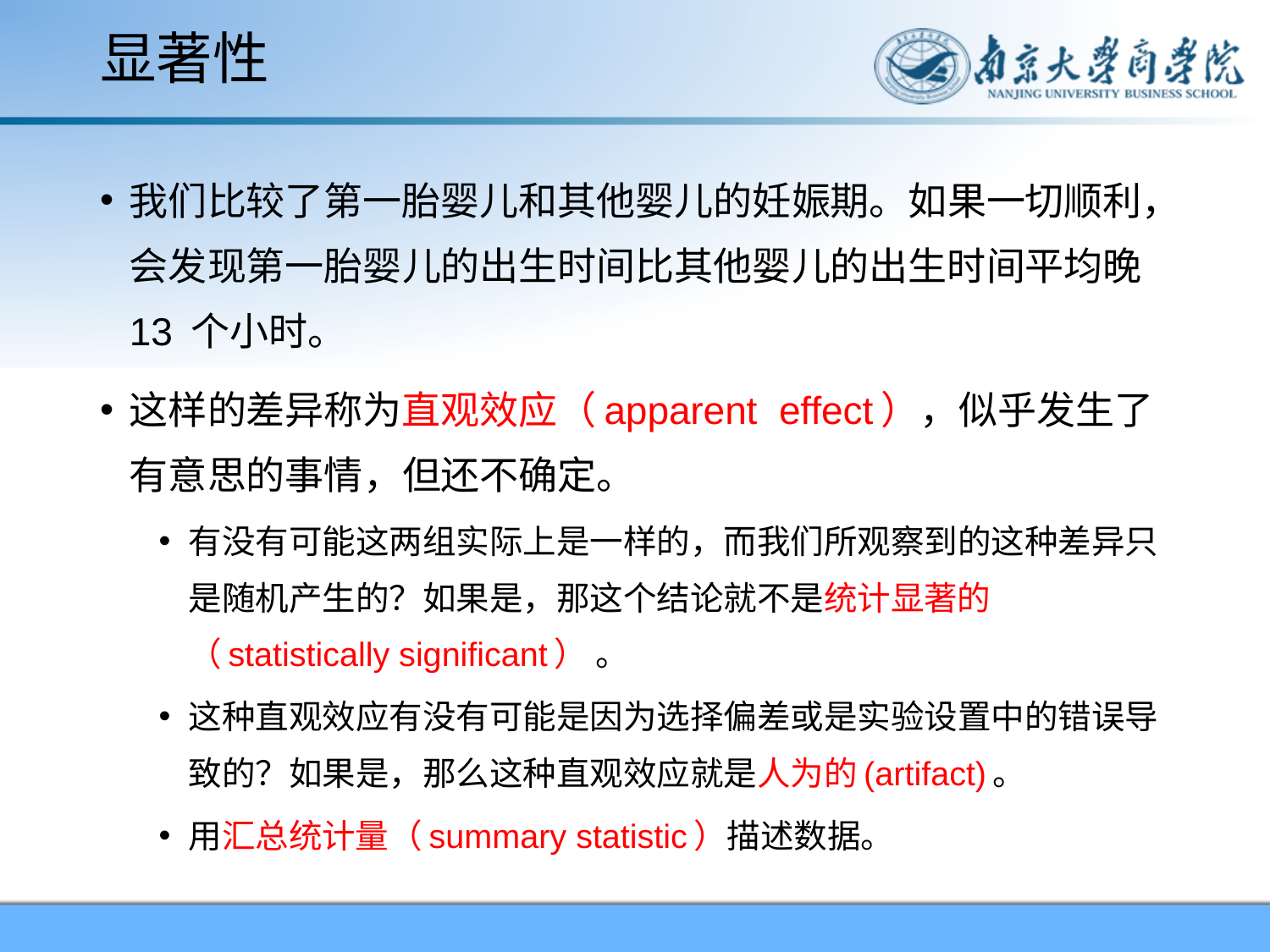

# 显著性
我们比较了第一胎婴儿和其他婴儿的妊娠期。如果一切顺利，会发现第一胎婴儿的出生时间比其他婴儿的出生时间平均晚 13 个小时。
这样的差异称为直观效应（apparent  effect），似乎发生了有意思的事情，但还不确定。
有没有可能这两组实际上是一样的，而我们所观察到的这种差异只 是随机产生的？如果是，那这个结论就不是统计显著的（statistically significant） 。
这种直观效应有没有可能是因为选择偏差或是实验设置中的错误导 致的？如果是，那么这种直观效应就是人为的(artifact)。
用汇总统计量（summary statistic）描述数据。